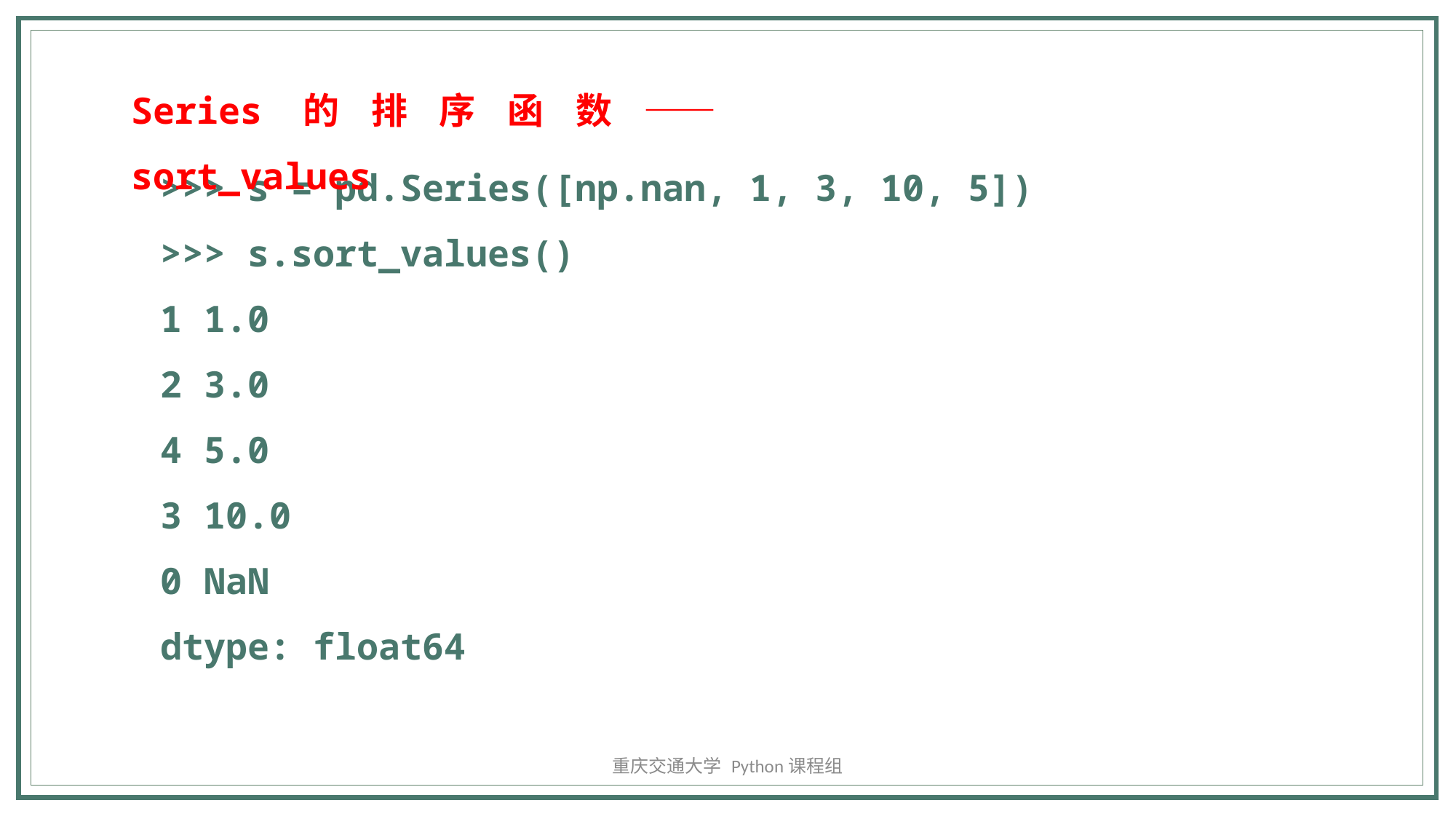

Series的排序函数——sort_values
>>> s = pd.Series([np.nan, 1, 3, 10, 5])
>>> s.sort_values()
1 1.0
2 3.0
4 5.0
3 10.0
0 NaN
dtype: float64
重庆交通大学 Python课程组